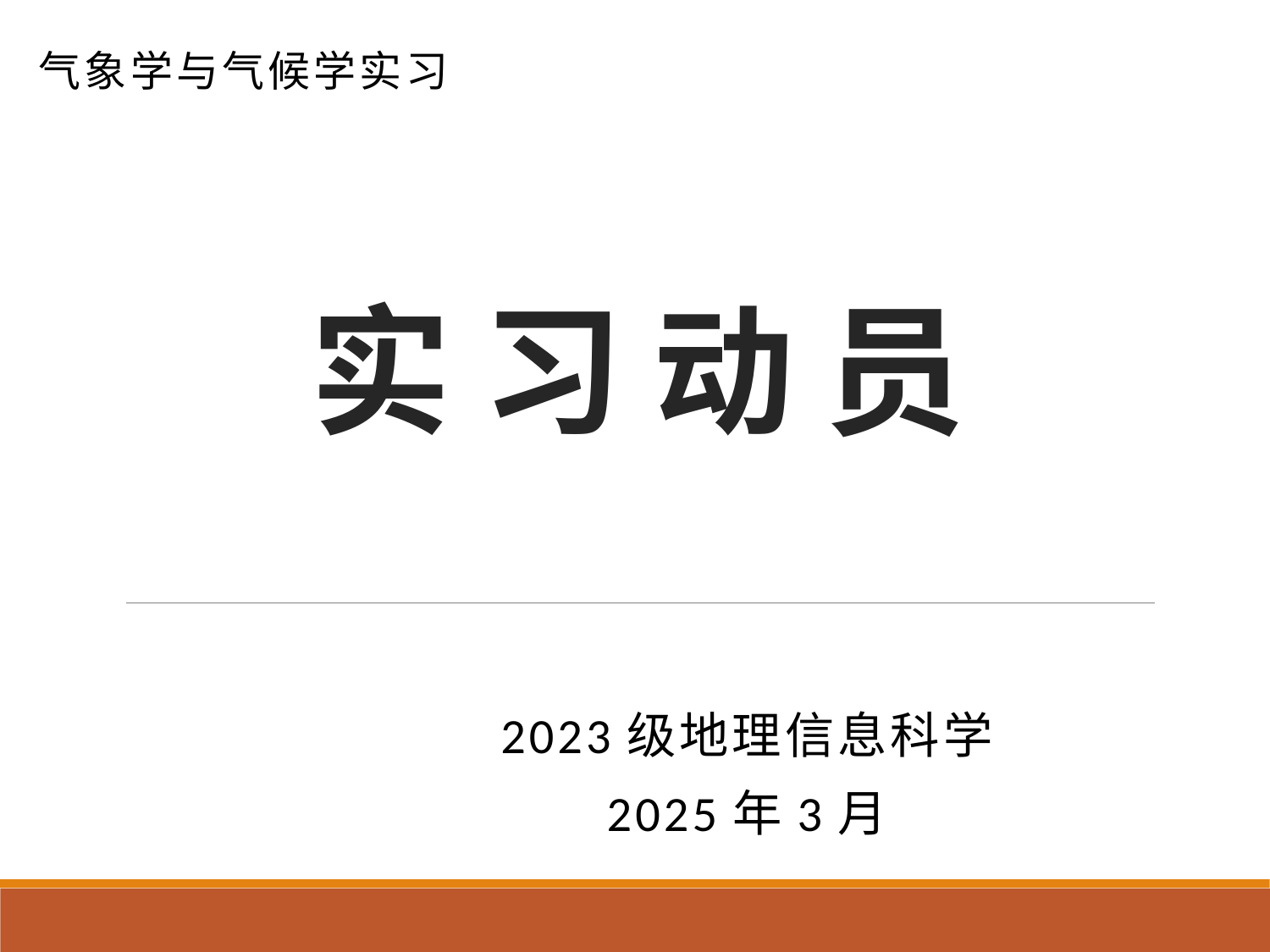

气象学与气候学实习
# 实 习 动 员
2023级地理信息科学
2025年3月